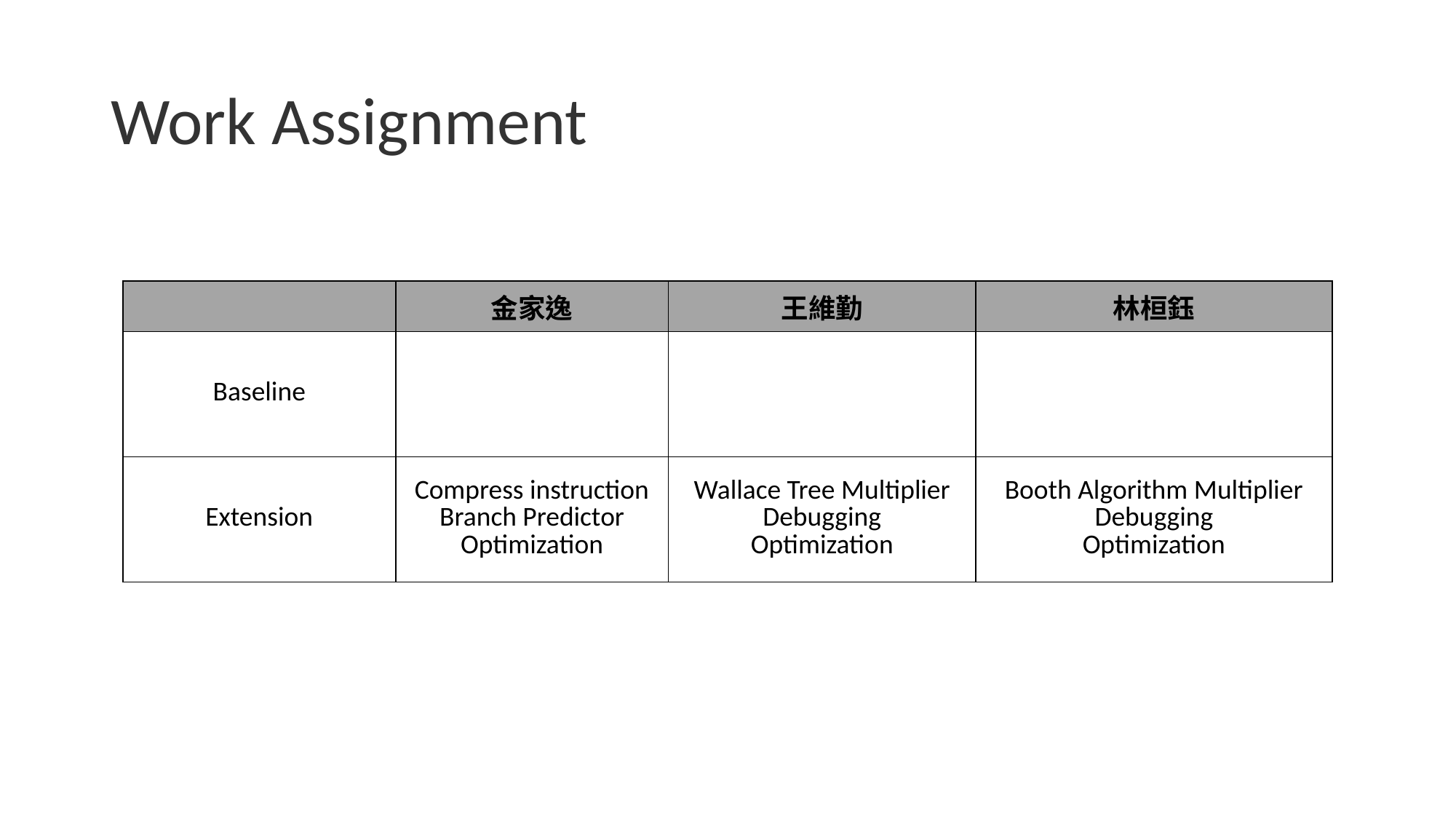

# Work Assignment
|  | 金家逸 | 王維勤 | 林桓鈺 |
| --- | --- | --- | --- |
| Baseline |  |  |  |
| Extension | Compress instruction Branch Predictor Optimization | Wallace Tree Multiplier Debugging Optimization | Booth Algorithm Multiplier Debugging Optimization |